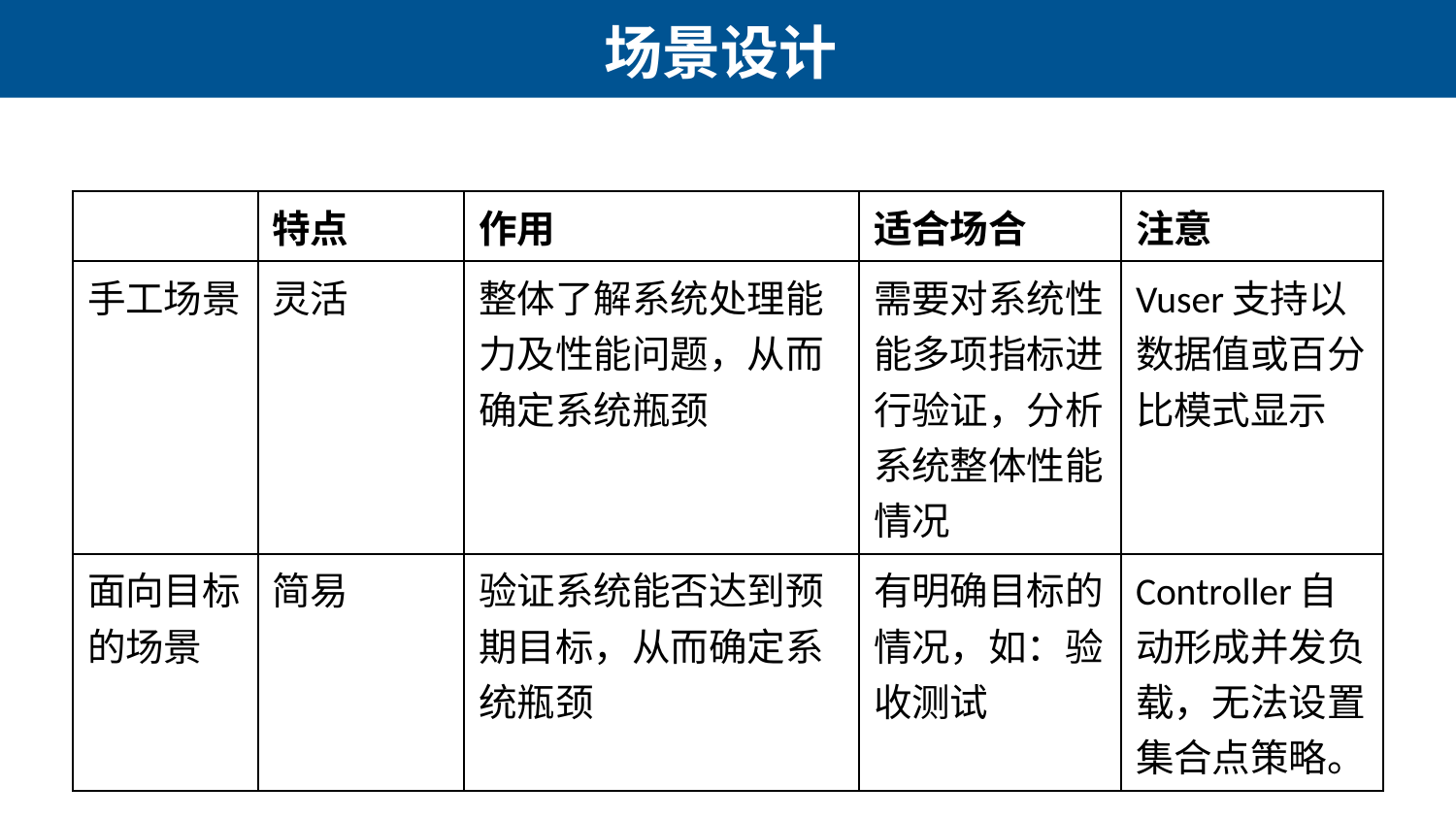

# 场景设计
|  | 特点 | 作用 | 适合场合 | 注意 |
| --- | --- | --- | --- | --- |
| 手工场景 | 灵活 | 整体了解系统处理能力及性能问题，从而确定系统瓶颈 | 需要对系统性能多项指标进行验证，分析系统整体性能情况 | Vuser支持以数据值或百分比模式显示 |
| 面向目标的场景 | 简易 | 验证系统能否达到预期目标，从而确定系统瓶颈 | 有明确目标的情况，如：验收测试 | Controller自动形成并发负载，无法设置集合点策略。 |